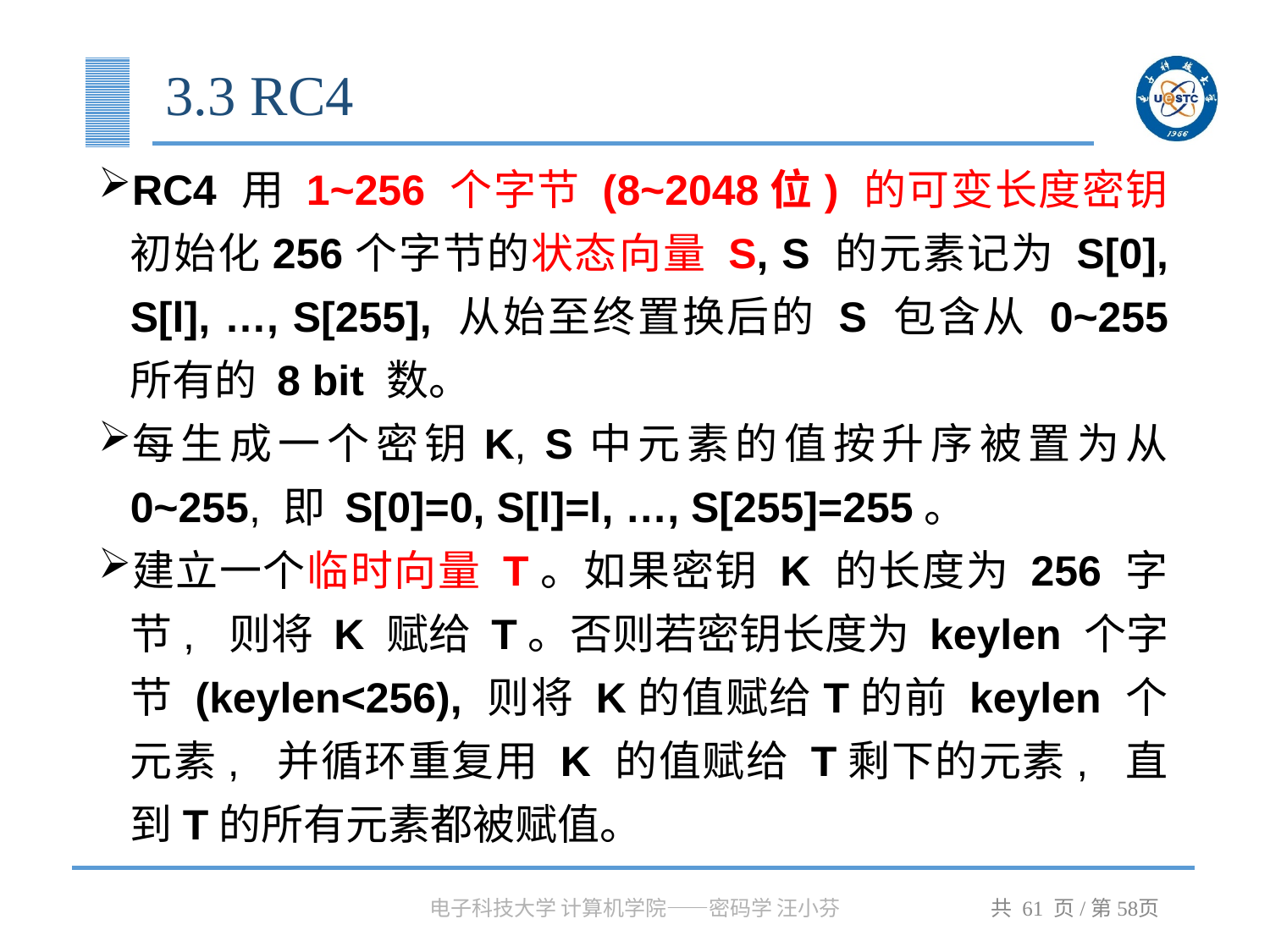

# 3.3 RC4
RC4 用 1~256 个字节 (8~2048位) 的可变长度密钥初始化256个字节的状态向量 S, S 的元素记为 S[0], S[l], …, S[255], 从始至终置换后的 S 包含从 0~255 所有的 8 bit 数。
每生成一个密钥K, S中元素的值按升序被置为从 0~255, 即 S[0]=0, S[l]=l, …, S[255]=255。
建立一个临时向量 T。如果密钥 K 的长度为 256 字节,  则将 K 赋给 T。否则若密钥长度为 keylen 个字节 (keylen<256), 则将 K的值赋给T的前 keylen 个元素,  并循环重复用 K 的值赋给 T剩下的元素,  直到T的所有元素都被赋值。

电子科技大学 计算机学院——密码学 汪小芬
共 61 页/第58页